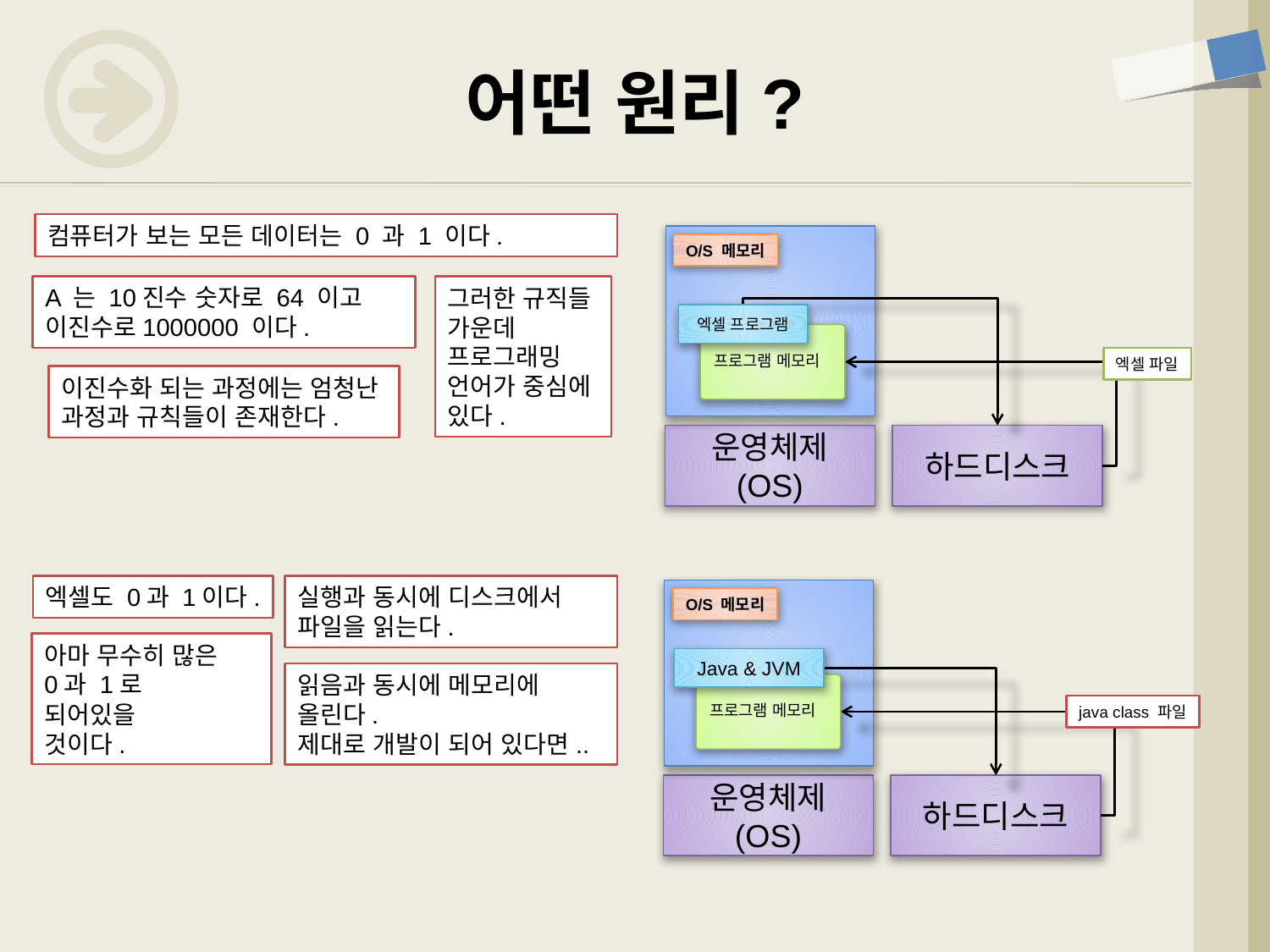

# 어떤 원리?
컴퓨터가 보는 모든 데이터는 0 과 1 이다.

O/S 메모리
A 는 10진수 숫자로 64 이고
이진수로1000000 이다.
그러한 규직들
가운데
프로그래밍
언어가 중심에
있다.
엑셀 프로그램

프로그램 메모리
엑셀 파일
이진수화 되는 과정에는 엄청난
과정과 규칙들이 존재한다.
운영체제
(OS)
하드디스크
엑셀도 0과 1이다.
실행과 동시에 디스크에서
파일을 읽는다.

O/S 메모리
아마 무수히 많은
0과 1로
되어있을
것이다.
Java & JVM
읽음과 동시에 메모리에
올린다.
제대로 개발이 되어 있다면..

프로그램 메모리
java class 파일
운영체제
(OS)
하드디스크